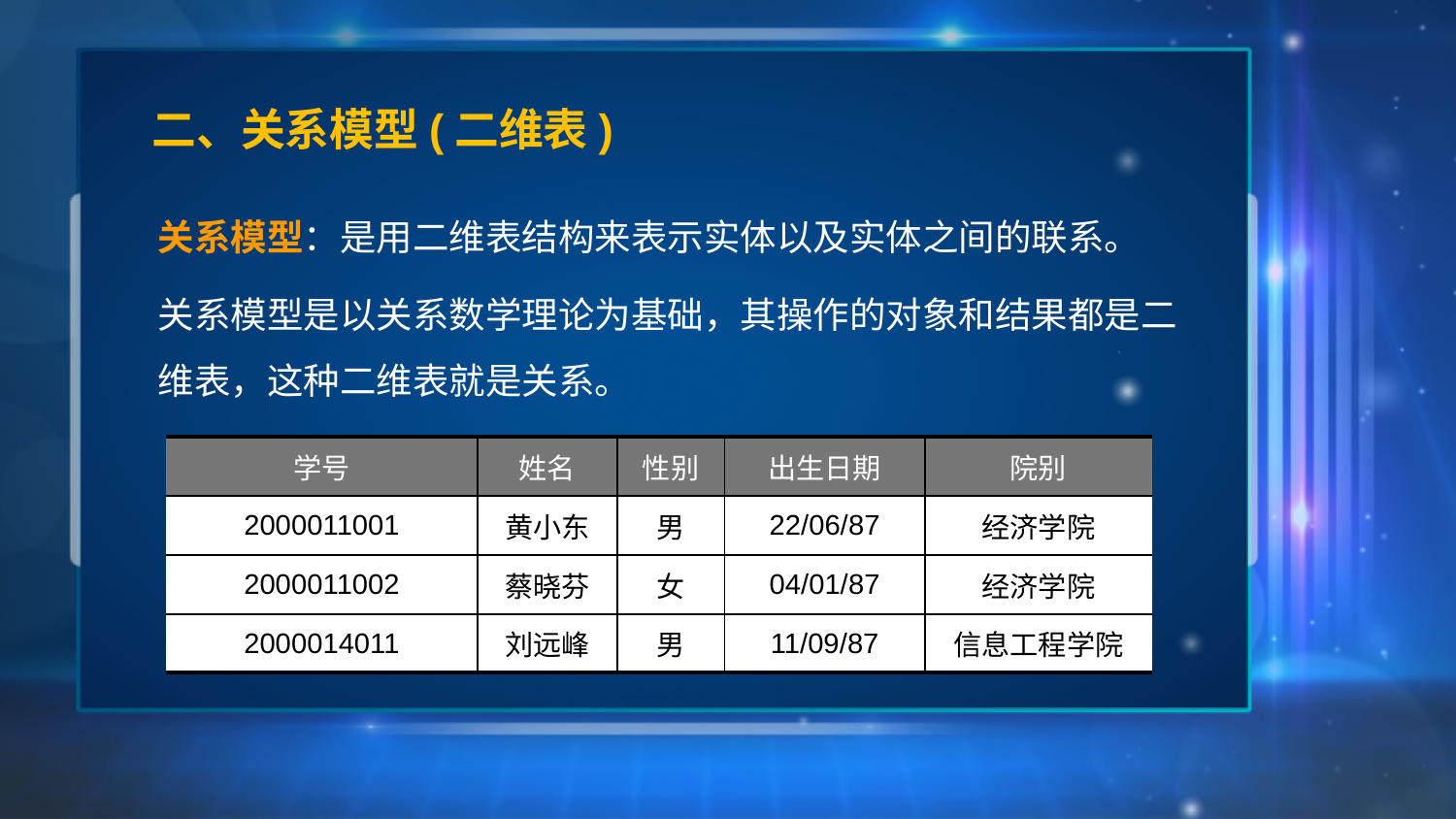

# 二、关系模型(二维表)
关系模型：是用二维表结构来表示实体以及实体之间的联系。
关系模型是以关系数学理论为基础，其操作的对象和结果都是二维表，这种二维表就是关系。

| 学号 | 姓名 | 性别 | 出生日期 | 院别 |
| --- | --- | --- | --- | --- |
| 2000011001 | 黄小东 | 男 | 22/06/87 | 经济学院 |
| 2000011002 | 蔡晓芬 | 女 | 04/01/87 | 经济学院 |
| 2000014011 | 刘远峰 | 男 | 11/09/87 | 信息工程学院 |